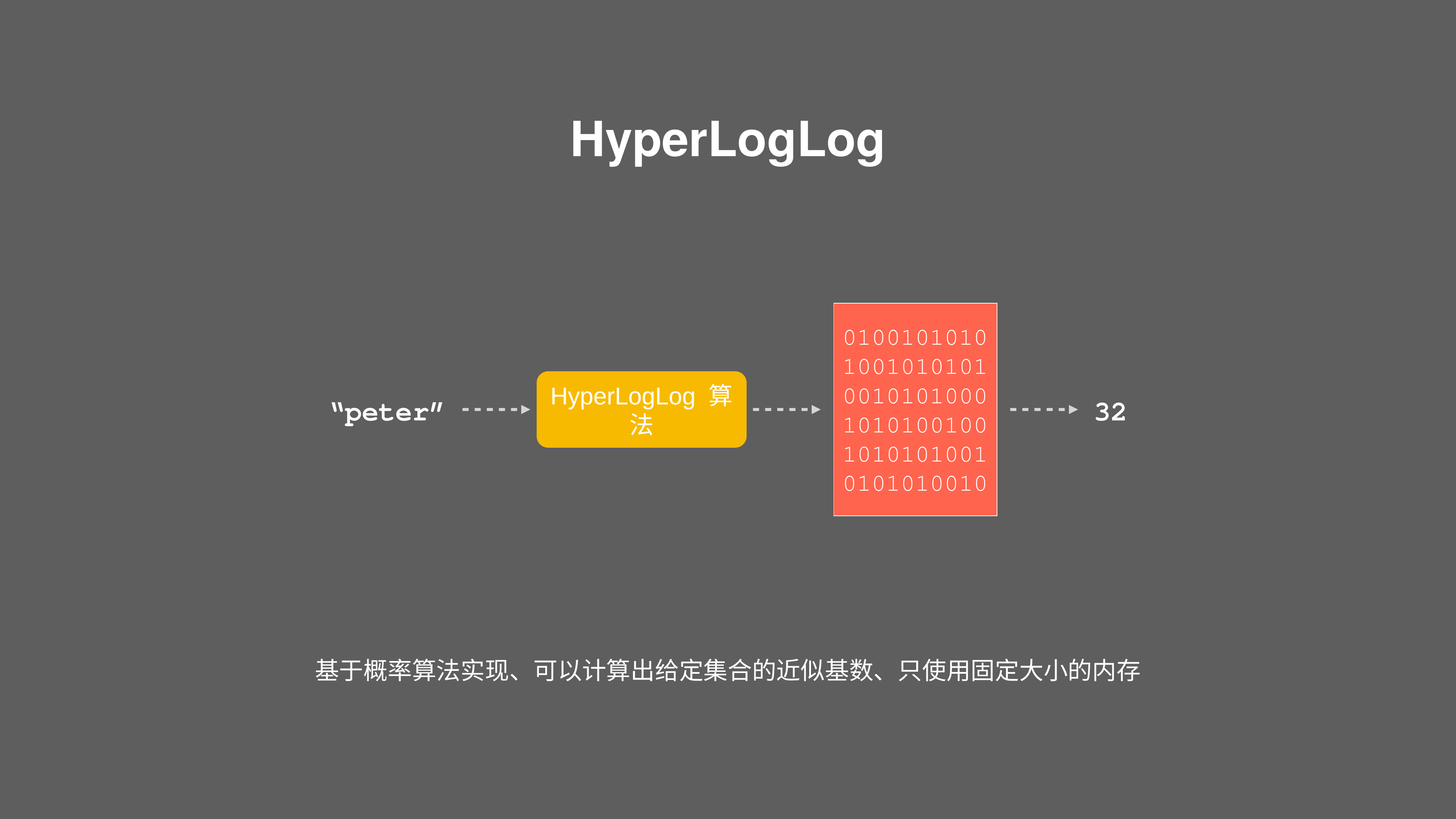

HyperLogLog
| 010010101010010101010010101000101010010010101010010101010010 |
| --- |
HyperLogLog 算法
“peter”
32

基于概率算法实现、可以计算出给定集合的近似基数、只使用固定大小的内存